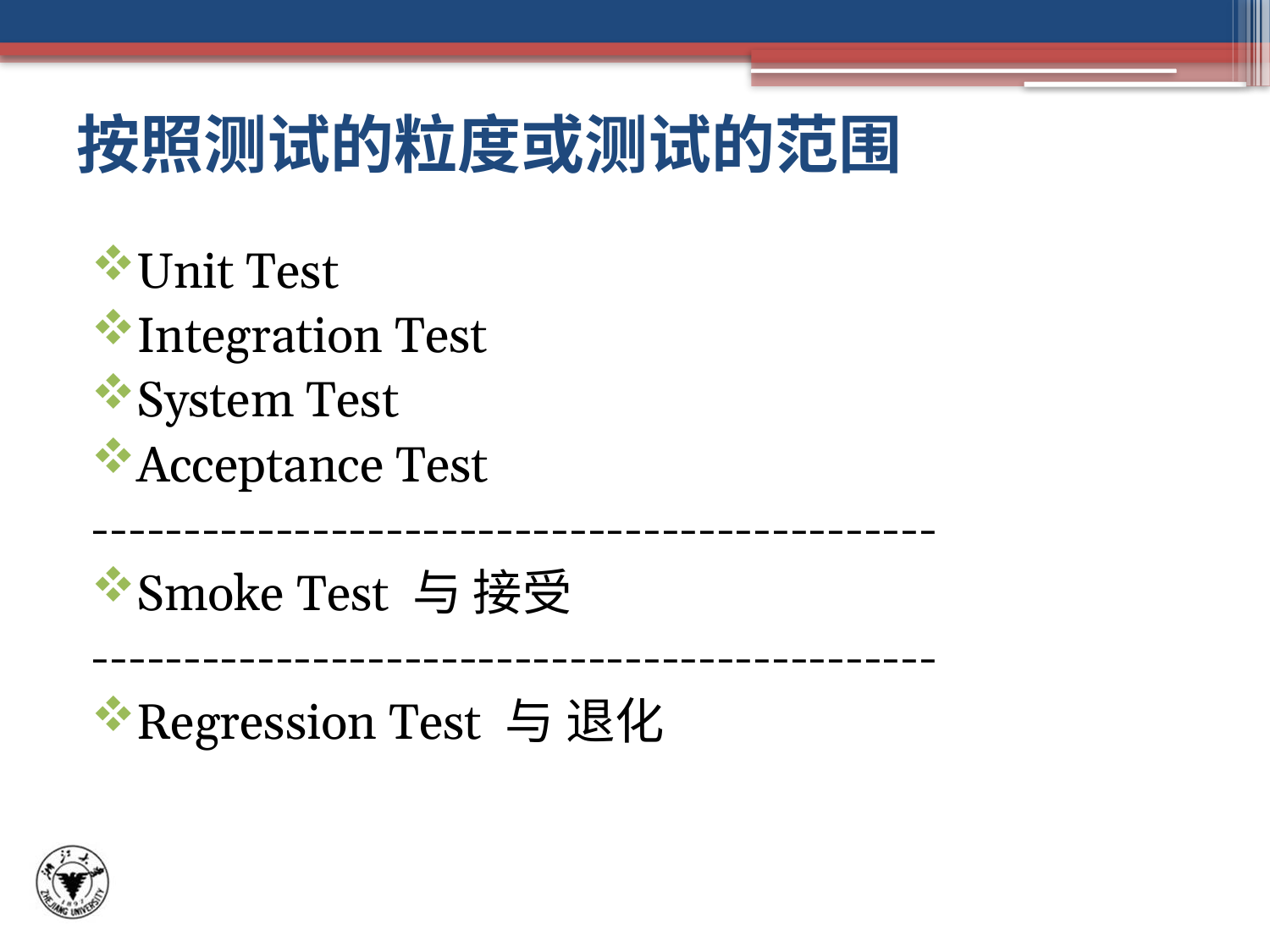

# 按照测试的粒度或测试的范围
Unit Test
Integration Test
System Test
Acceptance Test
----------------------------------------------
Smoke Test 与 接受
----------------------------------------------
Regression Test 与 退化